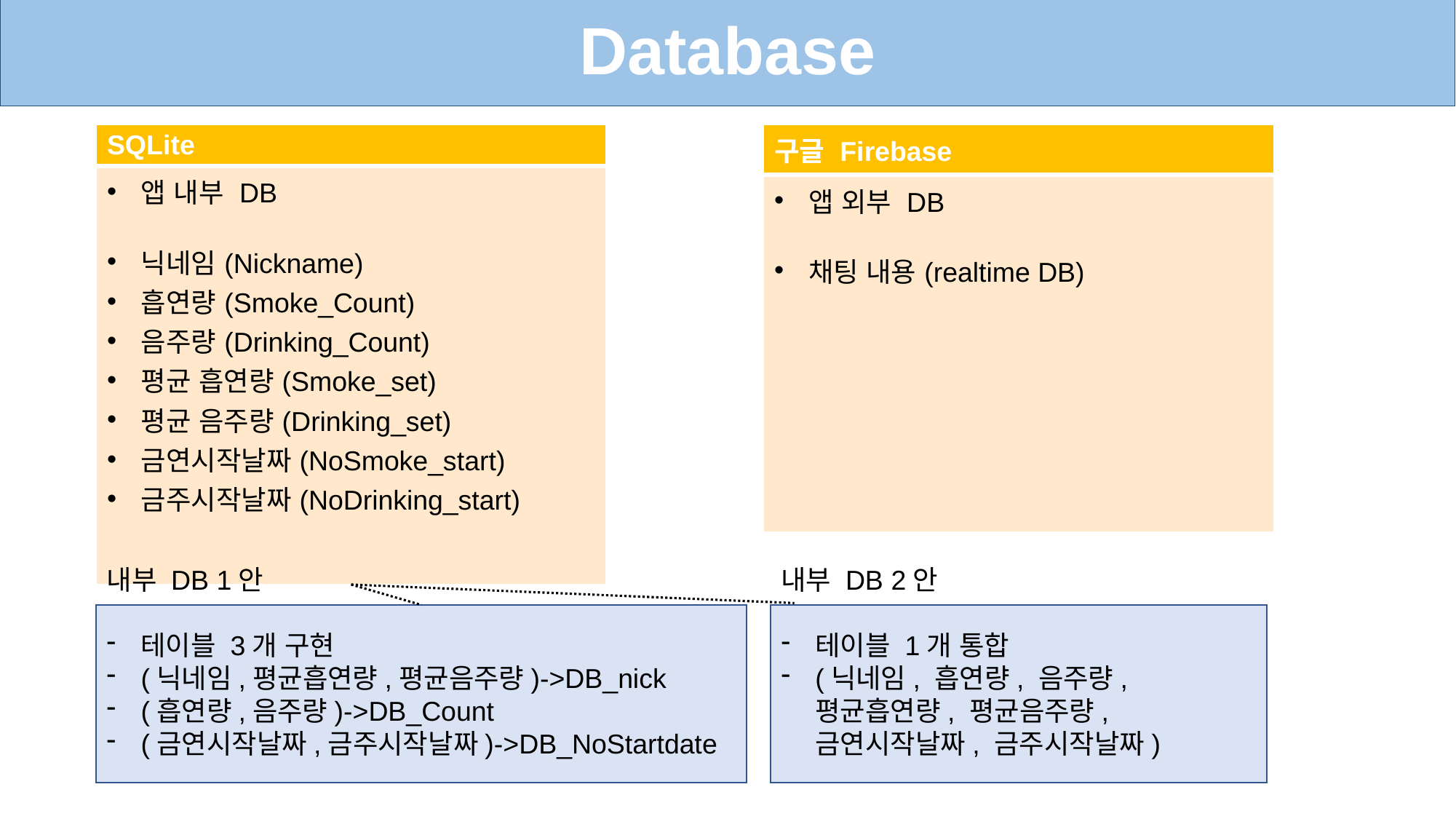

Database
| SQLite |
| --- |
| 앱 내부 DB 닉네임(Nickname) 흡연량(Smoke\_Count) 음주량(Drinking\_Count) 평균 흡연량(Smoke\_set) 평균 음주량(Drinking\_set) 금연시작날짜(NoSmoke\_start) 금주시작날짜(NoDrinking\_start) |
| 구글 Firebase |
| --- |
| 앱 외부 DB 채팅 내용(realtime DB) |
내부 DB 1안

테이블 3개 구현
(닉네임,평균흡연량,평균음주량)->DB_nick
(흡연량,음주량)->DB_Count
(금연시작날짜,금주시작날짜)->DB_NoStartdate

내부 DB 2안

테이블 1개 통합
(닉네임, 흡연량, 음주량, 평균흡연량, 평균음주량, 금연시작날짜, 금주시작날짜)